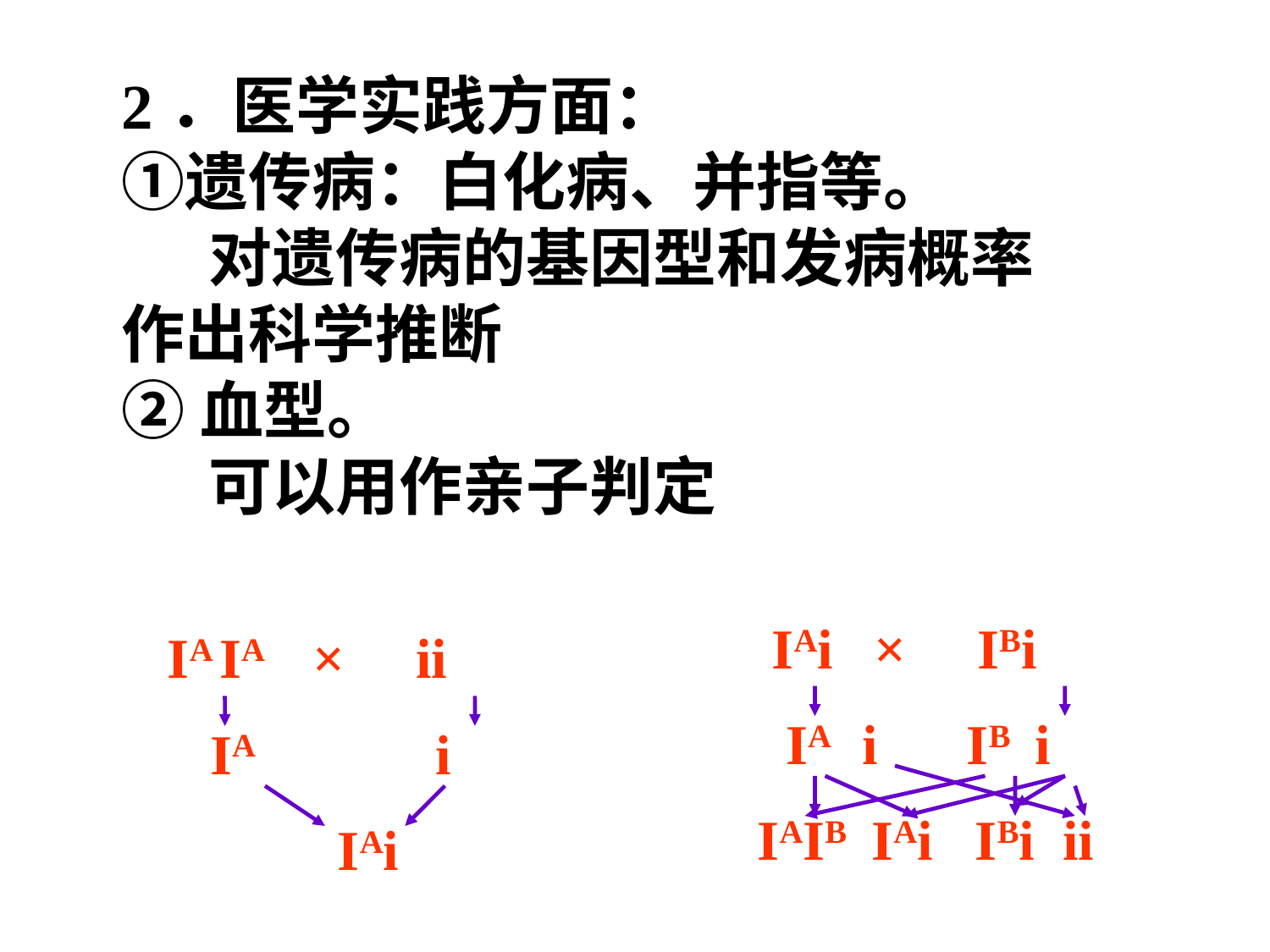

2．医学实践方面：
①遗传病：白化病、并指等。
     对遗传病的基因型和发病概率作出科学推断
②血型。
     可以用作亲子判定
 IAi     ×     IBi
  IA    i          IB   i
IAIB   IAi   IBi  ii
IA IA      ×     ii
   IA                      i
            IAi